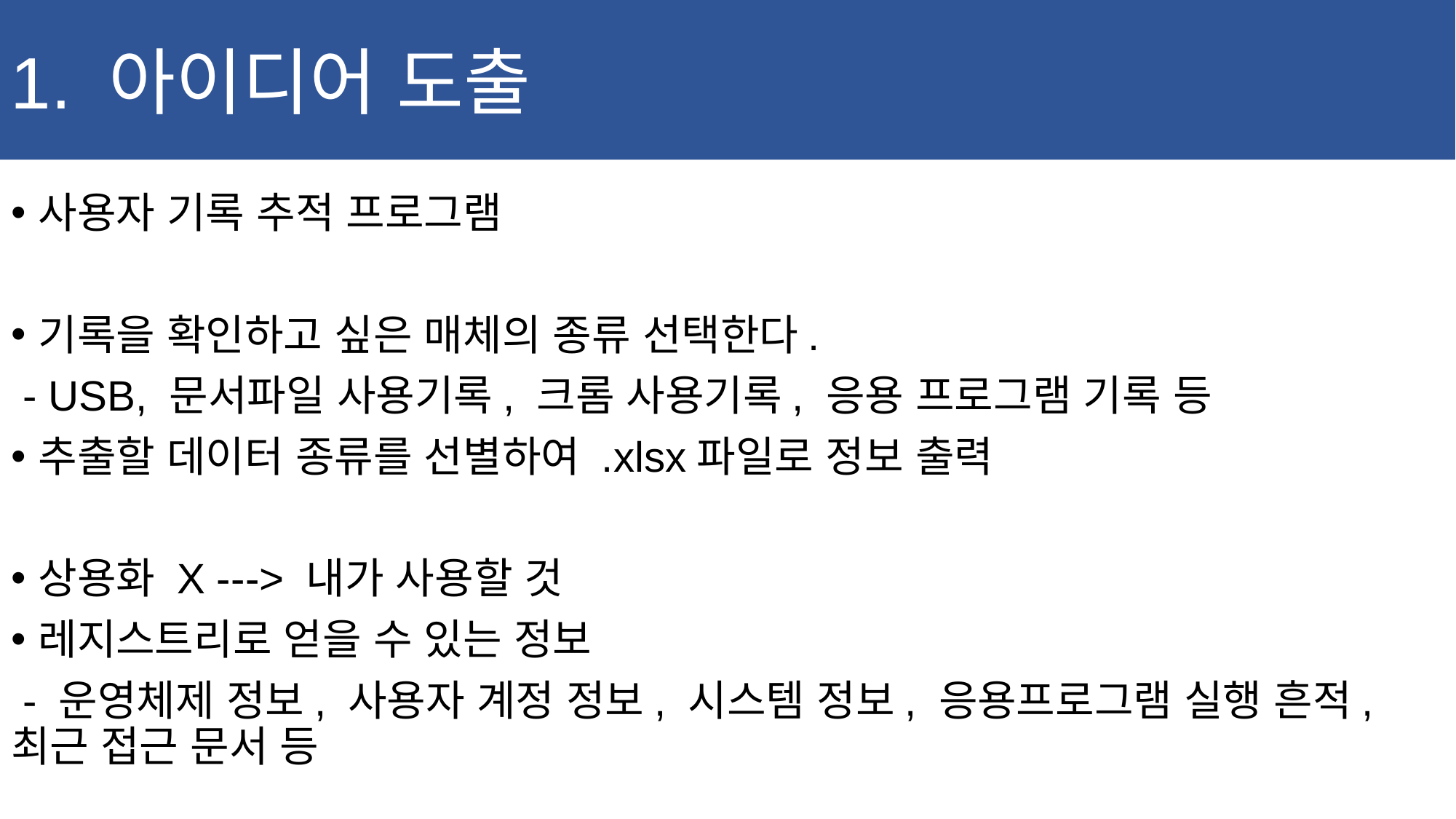

1. 아이디어 도출
사용자 기록 추적 프로그램

기록을 확인하고 싶은 매체의 종류 선택한다.
 - USB, 문서파일 사용기록, 크롬 사용기록, 응용 프로그램 기록 등
추출할 데이터 종류를 선별하여 .xlsx파일로 정보 출력

상용화 X ---> 내가 사용할 것
레지스트리로 얻을 수 있는 정보
 - 운영체제 정보, 사용자 계정 정보, 시스템 정보, 응용프로그램 실행 흔적, 최근 접근 문서 등